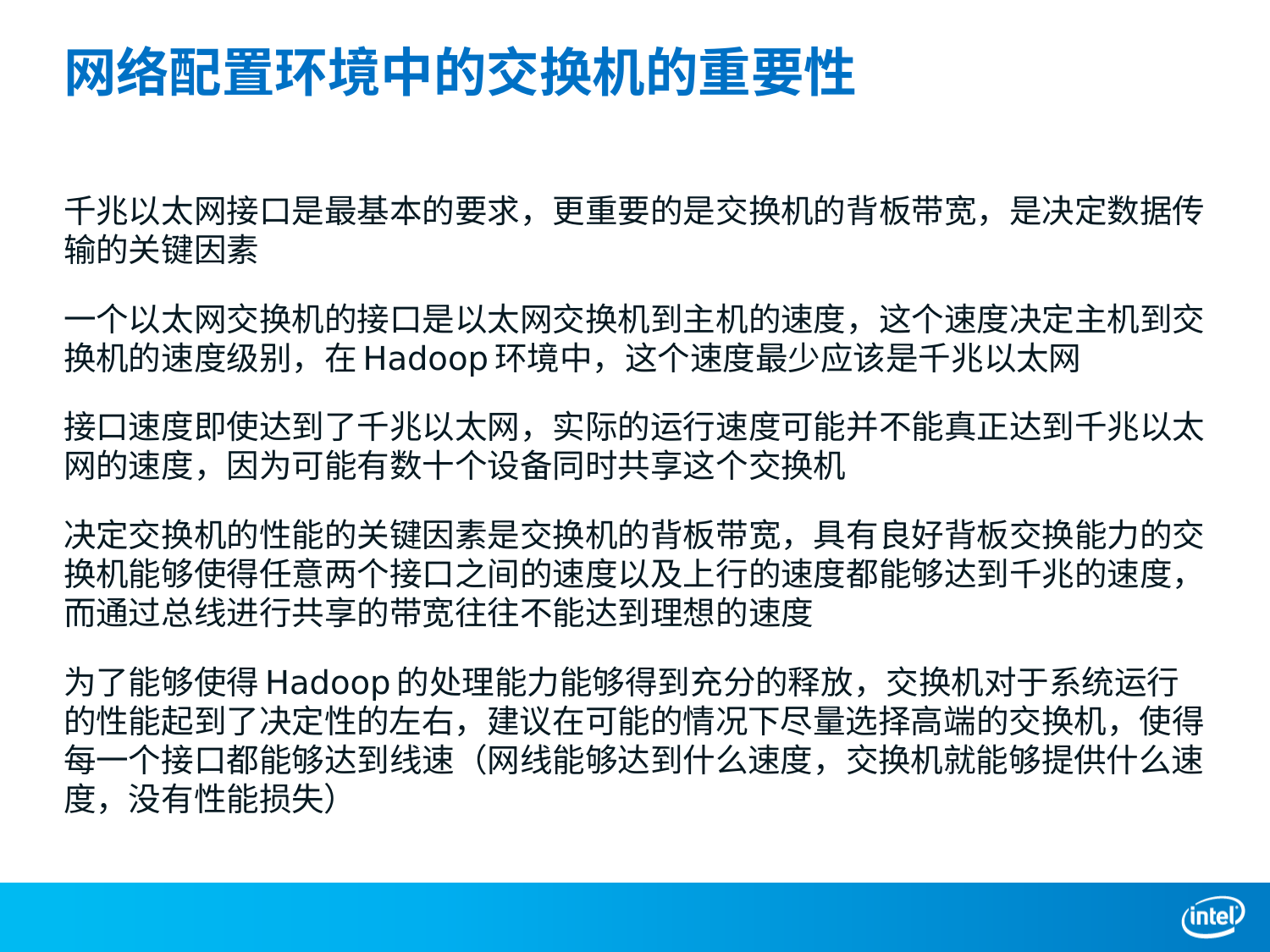

# 网络配置环境中的交换机的重要性
千兆以太网接口是最基本的要求，更重要的是交换机的背板带宽，是决定数据传输的关键因素
一个以太网交换机的接口是以太网交换机到主机的速度，这个速度决定主机到交换机的速度级别，在Hadoop环境中，这个速度最少应该是千兆以太网
接口速度即使达到了千兆以太网，实际的运行速度可能并不能真正达到千兆以太网的速度，因为可能有数十个设备同时共享这个交换机
决定交换机的性能的关键因素是交换机的背板带宽，具有良好背板交换能力的交换机能够使得任意两个接口之间的速度以及上行的速度都能够达到千兆的速度，而通过总线进行共享的带宽往往不能达到理想的速度
为了能够使得Hadoop的处理能力能够得到充分的释放，交换机对于系统运行的性能起到了决定性的左右，建议在可能的情况下尽量选择高端的交换机，使得每一个接口都能够达到线速（网线能够达到什么速度，交换机就能够提供什么速度，没有性能损失）